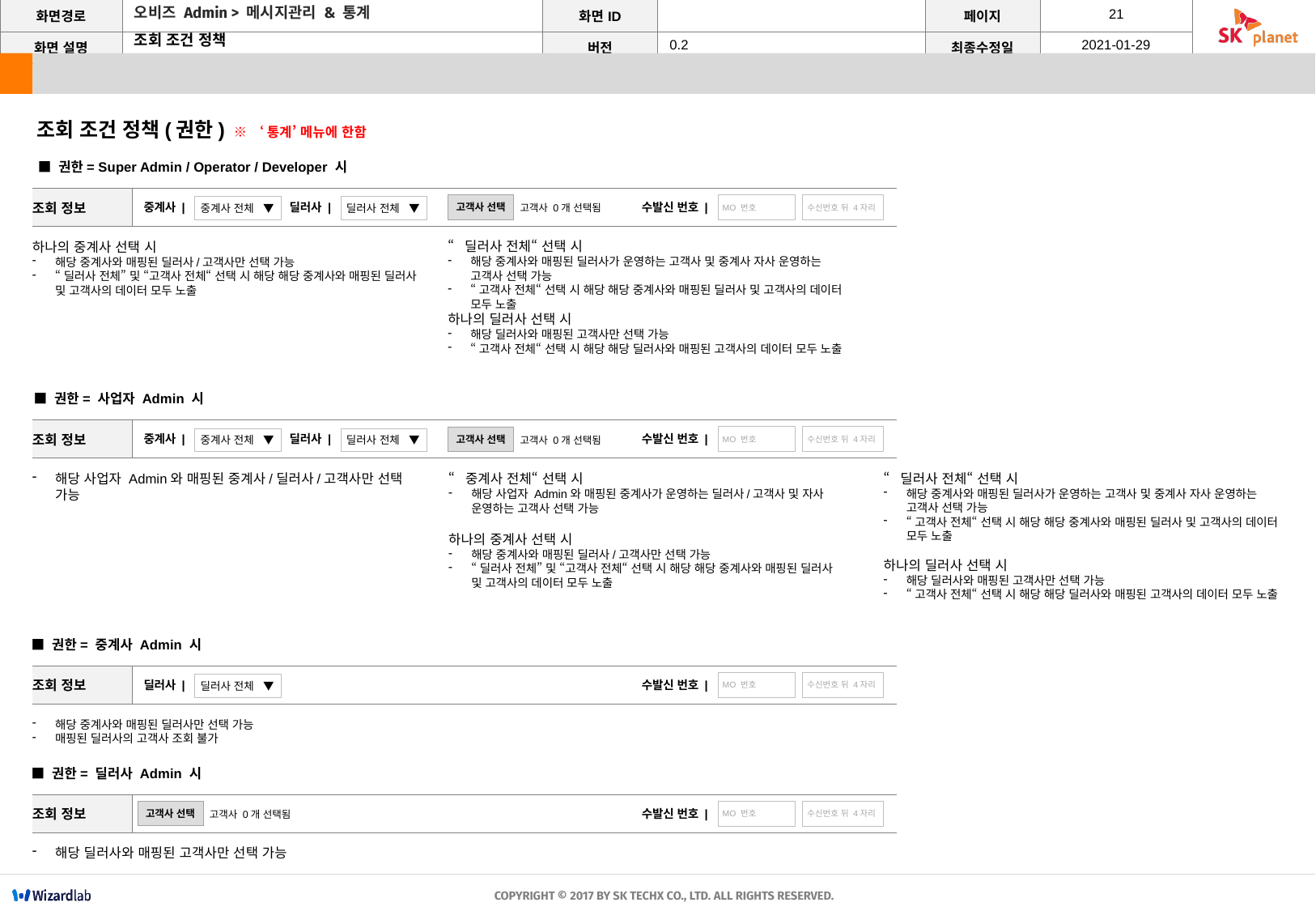

오비즈 Admin > 메시지관리 & 통계
조회 조건 정책
조회 조건 정책(권한)
※ ‘통계’ 메뉴에 한함
■ 권한= Super Admin / Operator / Developer 시
| 조회 정보 |  |
| --- | --- |
중계사 |
 중계사 전체   ▼
딜러사 |
 딜러사 전체   ▼
수발신 번호 |
MO 번호
수신번호 뒤 4자리
고객사 선택
고객사 0개 선택됨
“딜러사 전체“ 선택 시
해당 중계사와 매핑된 딜러사가 운영하는 고객사 및 중계사 자사 운영하는 고객사 선택 가능
“고객사 전체“ 선택 시 해당 해당 중계사와 매핑된 딜러사 및 고객사의 데이터 모두 노출
하나의 딜러사 선택 시
해당 딜러사와 매핑된 고객사만 선택 가능
“고객사 전체“ 선택 시 해당 해당 딜러사와 매핑된 고객사의 데이터 모두 노출
하나의 중계사 선택 시
해당 중계사와 매핑된 딜러사/고객사만 선택 가능
“딜러사 전체” 및 “고객사 전체“ 선택 시 해당 해당 중계사와 매핑된 딜러사 및 고객사의 데이터 모두 노출
■ 권한= 사업자 Admin 시
| 조회 정보 |  |
| --- | --- |
중계사 |
 중계사 전체   ▼
딜러사 |
 딜러사 전체   ▼
수발신 번호 |
MO 번호
수신번호 뒤 4자리
고객사 선택
고객사 0개 선택됨
“딜러사 전체“ 선택 시
해당 중계사와 매핑된 딜러사가 운영하는 고객사 및 중계사 자사 운영하는 고객사 선택 가능
“고객사 전체“ 선택 시 해당 해당 중계사와 매핑된 딜러사 및 고객사의 데이터 모두 노출

하나의 딜러사 선택 시
해당 딜러사와 매핑된 고객사만 선택 가능
“고객사 전체“ 선택 시 해당 해당 딜러사와 매핑된 고객사의 데이터 모두 노출
해당 사업자 Admin와 매핑된 중계사/딜러사/고객사만 선택 가능
“중계사 전체“ 선택 시
해당 사업자 Admin와 매핑된 중계사가 운영하는 딜러사/고객사 및 자사 운영하는 고객사 선택 가능

하나의 중계사 선택 시
해당 중계사와 매핑된 딜러사/고객사만 선택 가능
“딜러사 전체” 및 “고객사 전체“ 선택 시 해당 해당 중계사와 매핑된 딜러사 및 고객사의 데이터 모두 노출
■ 권한= 중계사 Admin 시
| 조회 정보 |  |
| --- | --- |
딜러사 |
 딜러사 전체   ▼
수발신 번호 |
MO 번호
수신번호 뒤 4자리
해당 중계사와 매핑된 딜러사만 선택 가능
매핑된 딜러사의 고객사 조회 불가
■ 권한= 딜러사 Admin 시
| 조회 정보 |  |
| --- | --- |
수발신 번호 |
MO 번호
수신번호 뒤 4자리
고객사 선택
고객사 0개 선택됨
해당 딜러사와 매핑된 고객사만 선택 가능